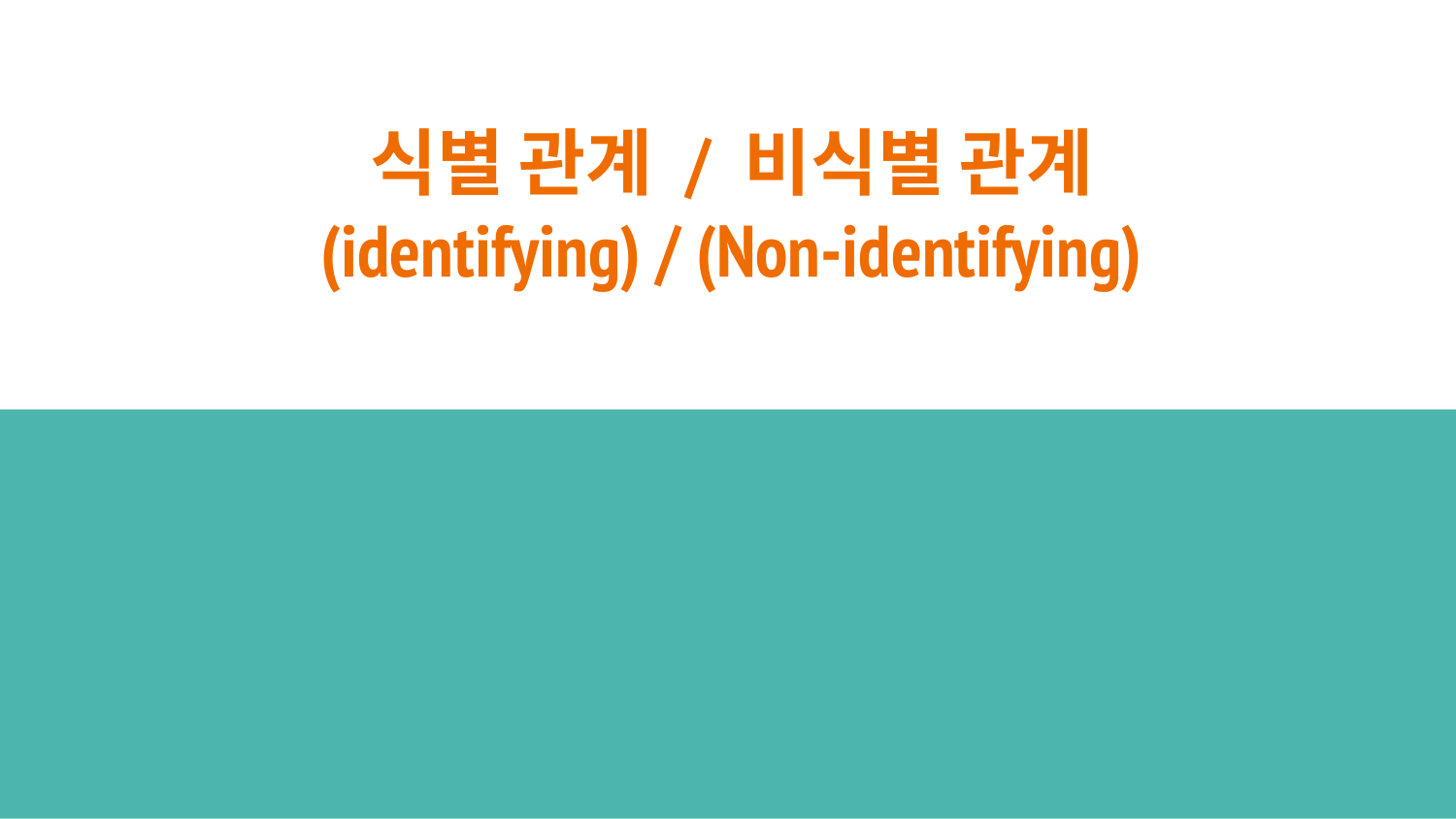

# 식별 관계 / 비식별 관계
(identifying) / (Non-identifying)